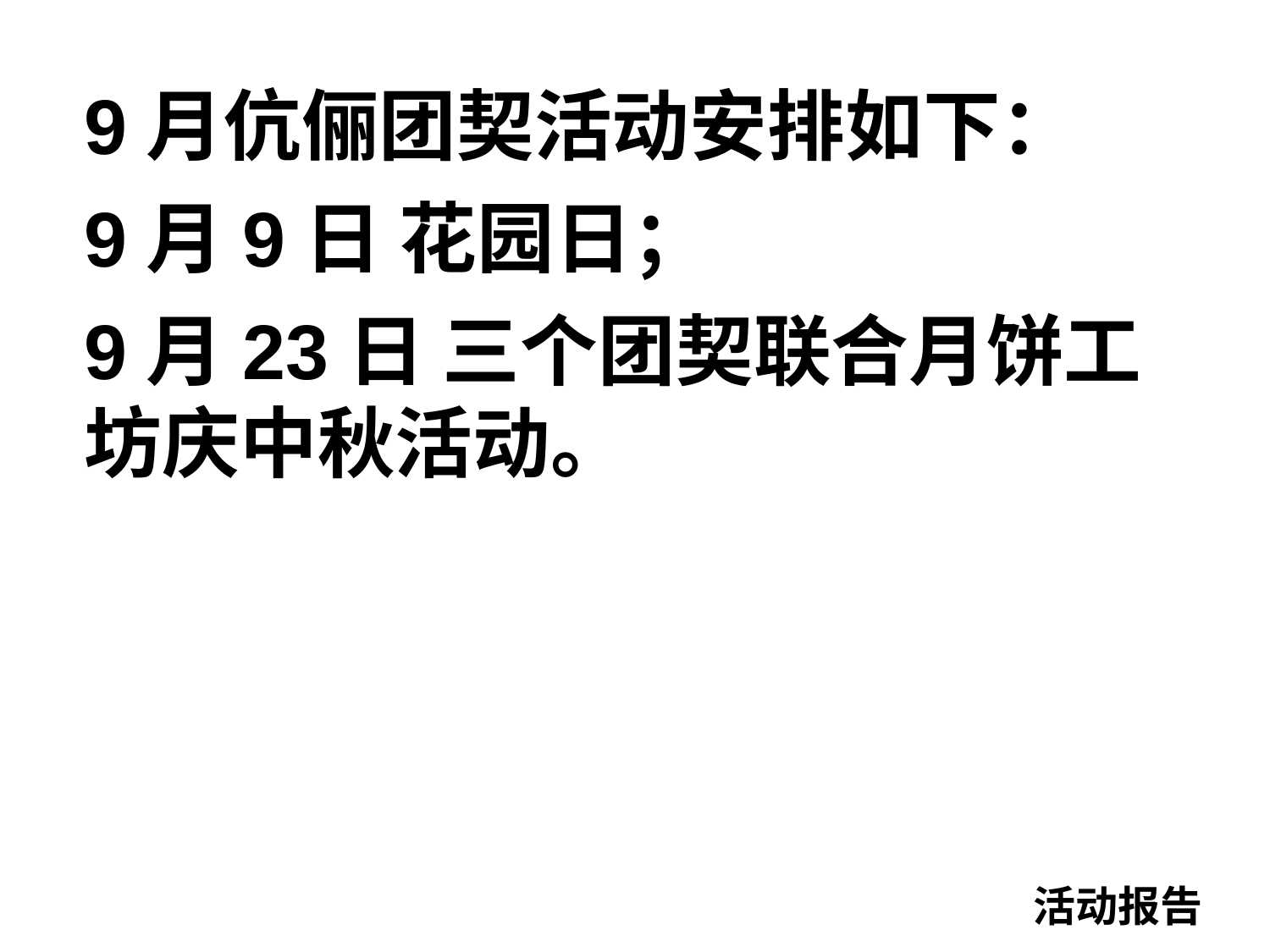

9月伉俪团契活动安排如下：
9月9日 花园日；
9月23日 三个团契联合月饼工坊庆中秋活动。
活动报告